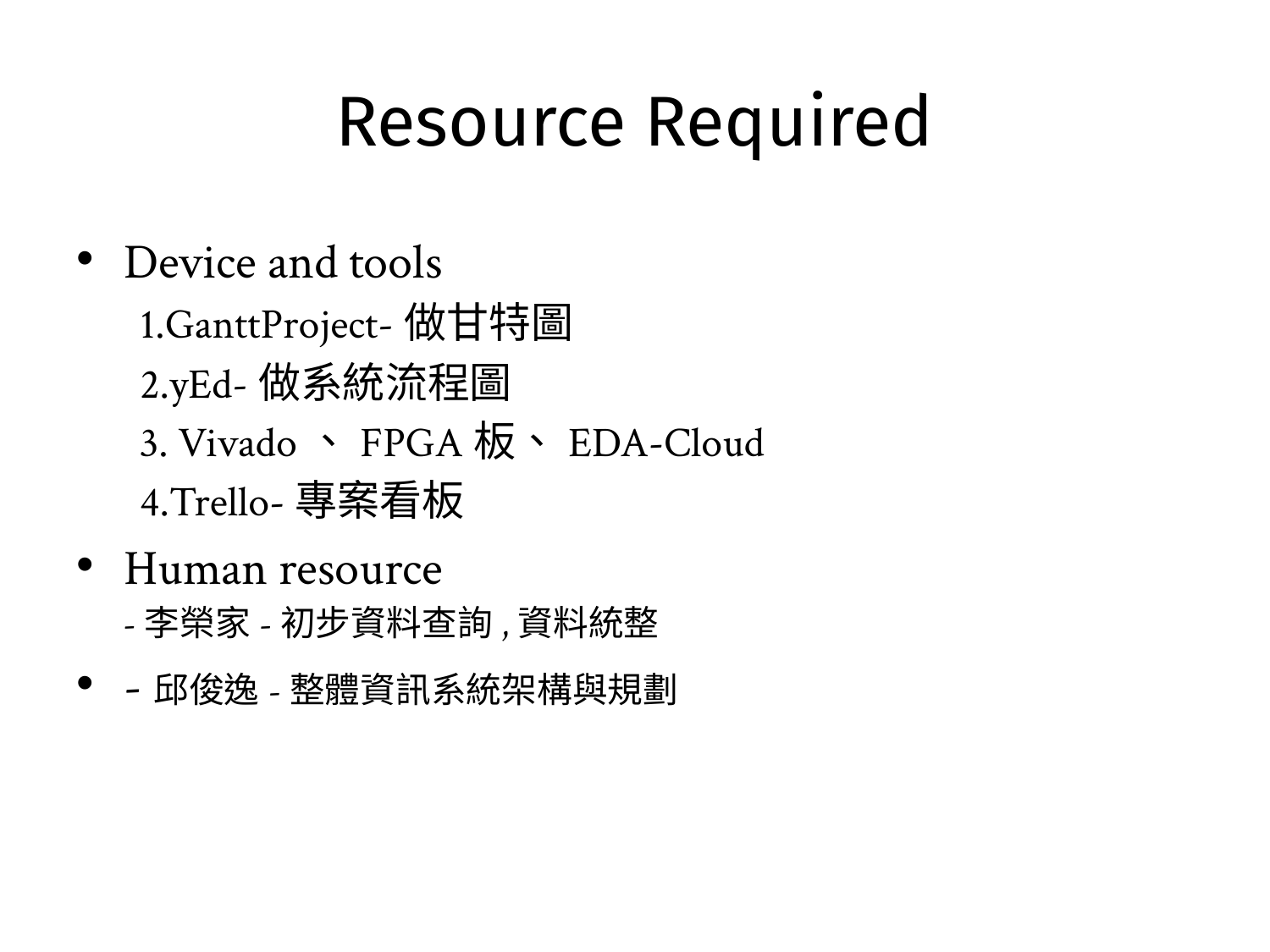

# Resource Required
Device and tools
1.GanttProject-做甘特圖
2.yEd-做系統流程圖
3. Vivado、FPGA板、EDA-Cloud
4.Trello-專案看板
Human resource
      -李榮家-初步資料查詢,資料統整
-邱俊逸-整體資訊系統架構與規劃